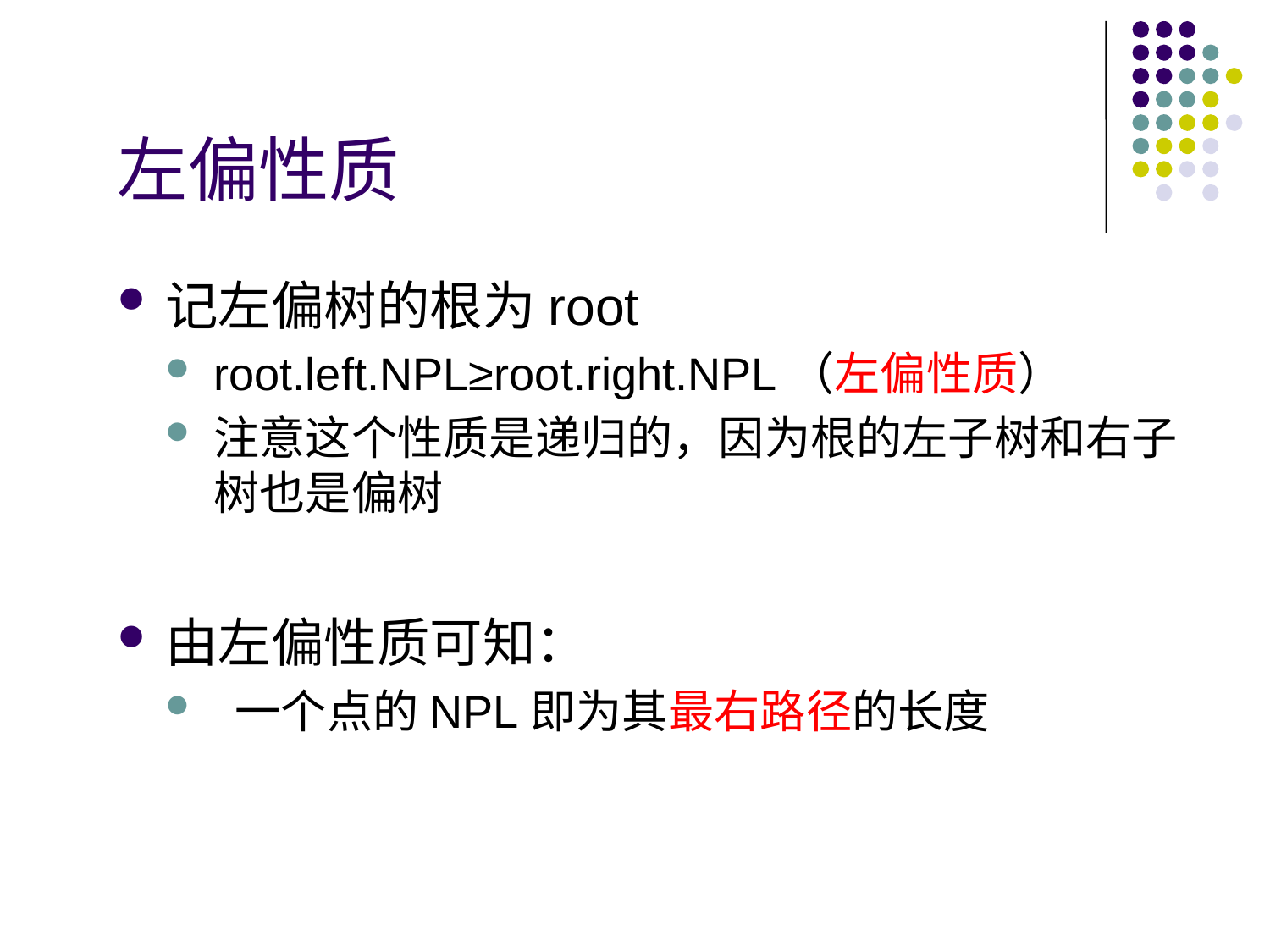

# 左偏性质
记左偏树的根为root
root.left.NPL≥root.right.NPL（左偏性质）
注意这个性质是递归的，因为根的左子树和右子树也是偏树

由左偏性质可知：
 一个点的NPL即为其最右路径的长度
6